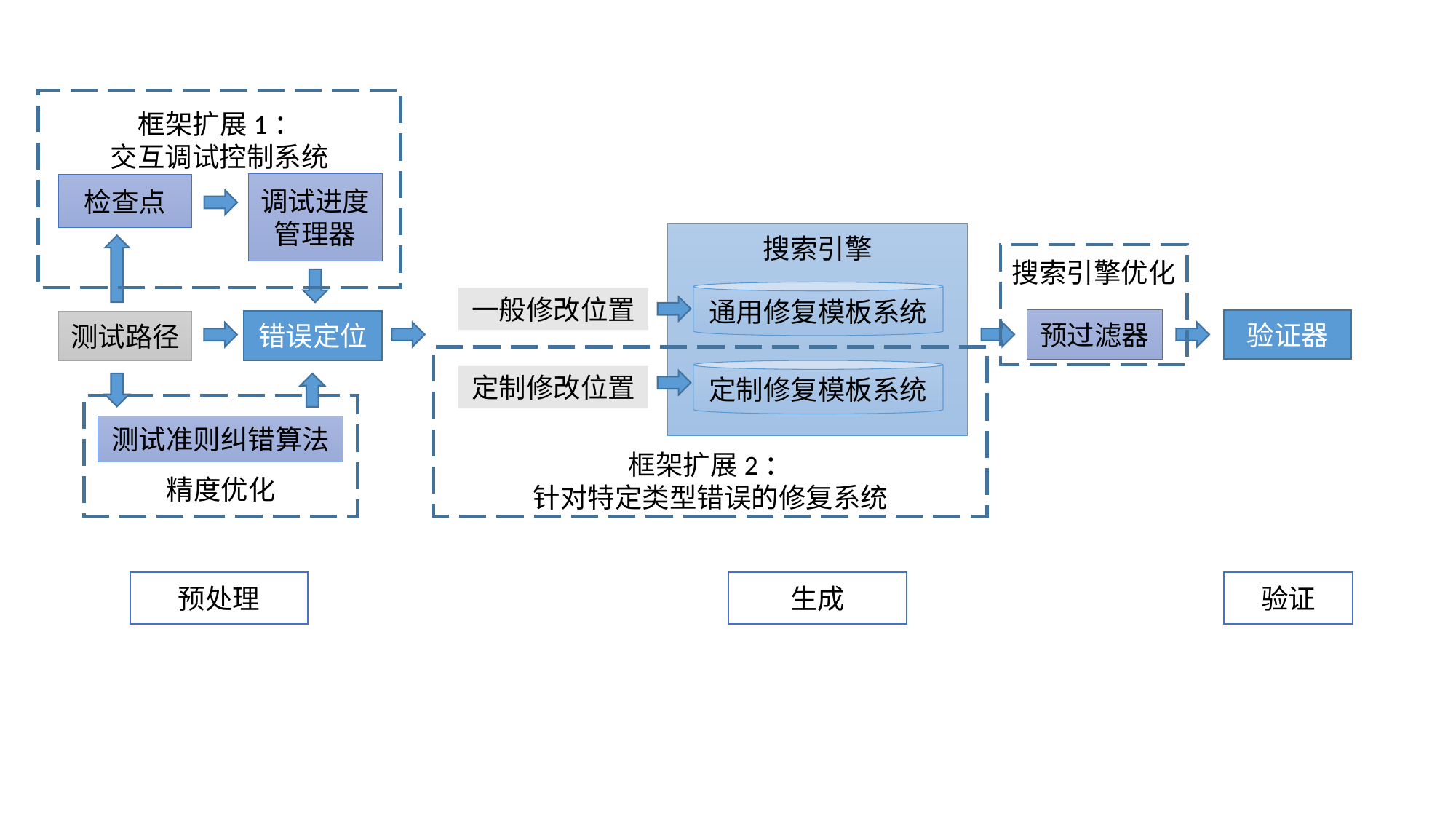

框架扩展1：
交互调试控制系统

调试进度管理器
检查点

搜索引擎

搜索引擎优化

通用修复模板系统
一般修改位置

预过滤器
验证器
错误定位
测试路径

框架扩展2：
针对特定类型错误的修复系统
定制修复模板系统
定制修改位置

精度优化
测试准则纠错算法
生成
验证
预处理